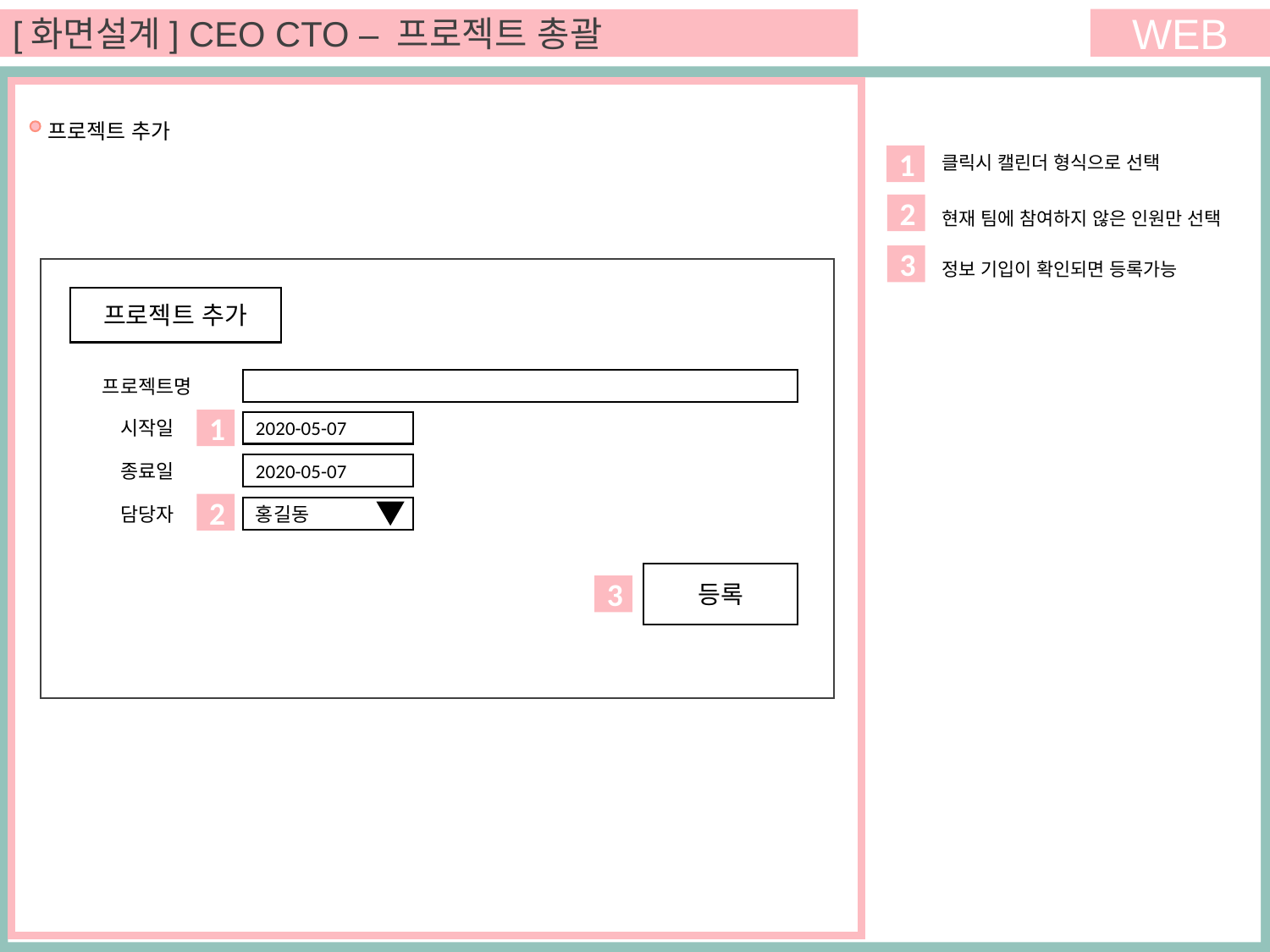

WEB
[화면설계] CEO CTO – 프로젝트 총괄

프로젝트 추가

클릭시 캘린더 형식으로 선택
1
현재 팀에 참여하지 않은 인원만 선택
2
정보 기입이 확인되면 등록가능
3

프로젝트 추가
프로젝트명

1
시작일
2020-05-07
종료일
2020-05-07
2
담당자
홍길동

등록
3